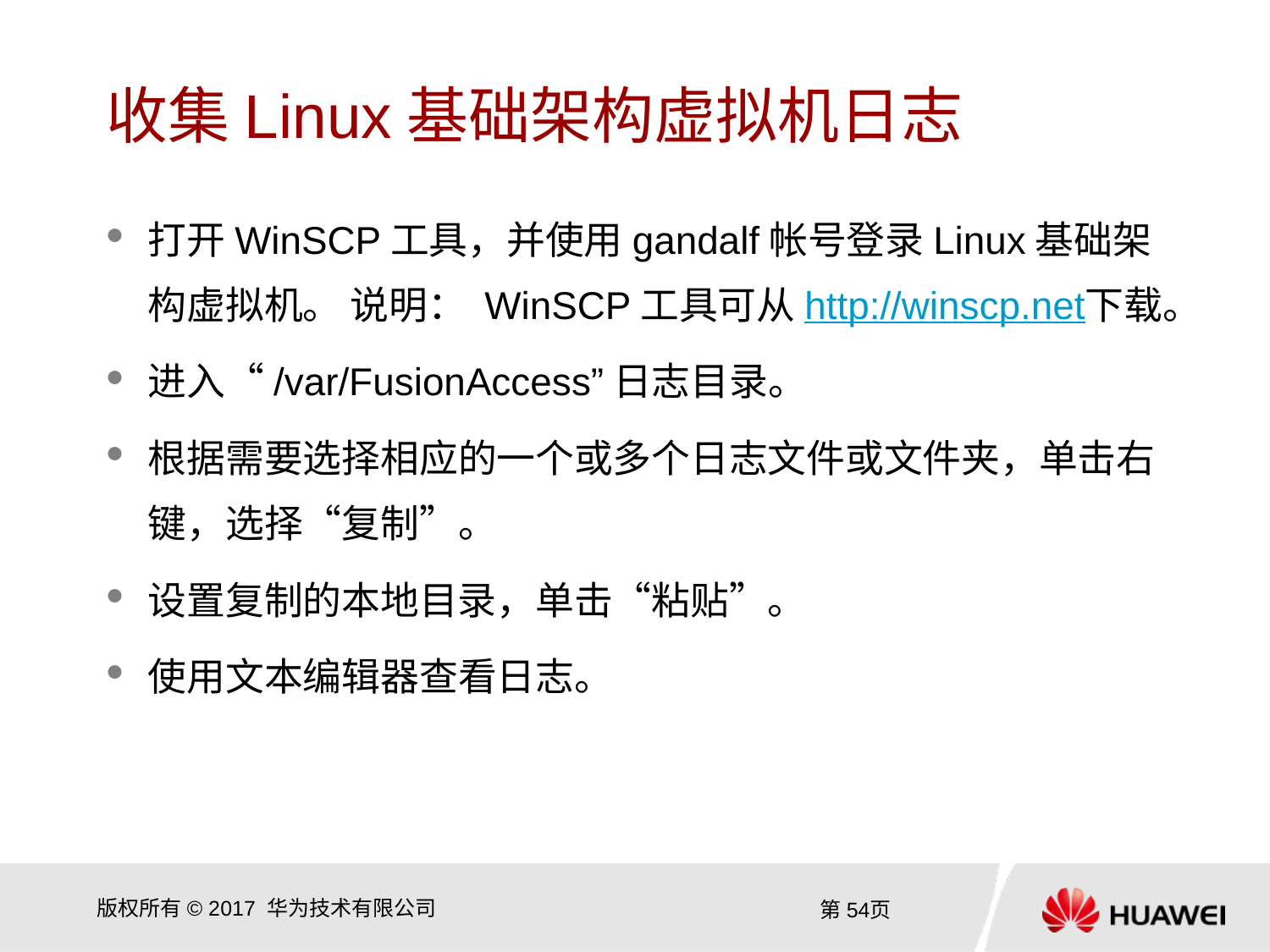

# 收集Linux基础架构虚拟机日志
打开WinSCP工具，并使用gandalf帐号登录Linux基础架构虚拟机。 说明： WinSCP工具可从http://winscp.net下载。
进入“/var/FusionAccess”日志目录。
根据需要选择相应的一个或多个日志文件或文件夹，单击右键，选择“复制”。
设置复制的本地目录，单击“粘贴”。
使用文本编辑器查看日志。